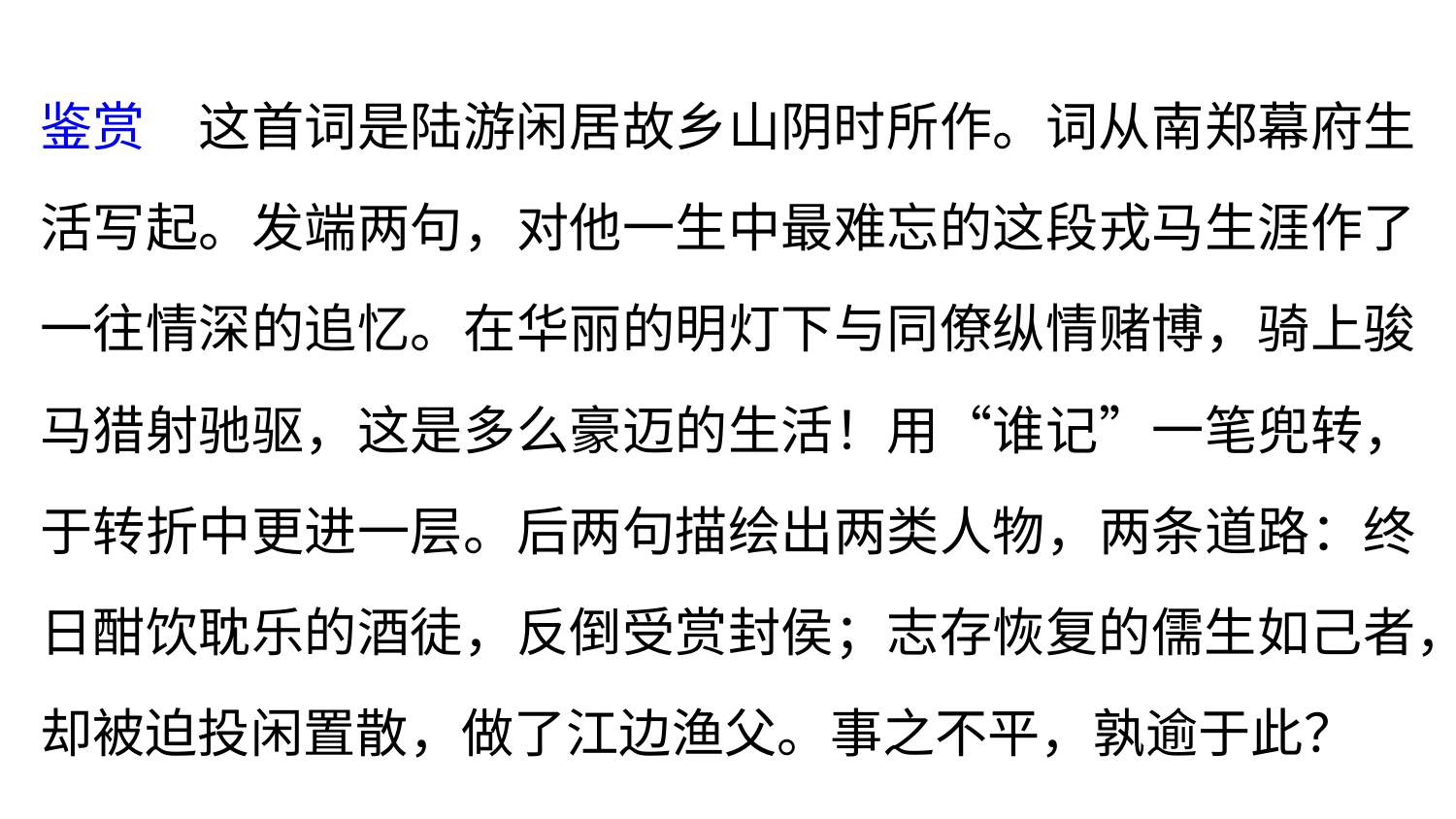

鉴赏　这首词是陆游闲居故乡山阴时所作。词从南郑幕府生活写起。发端两句，对他一生中最难忘的这段戎马生涯作了一往情深的追忆。在华丽的明灯下与同僚纵情赌博，骑上骏马猎射驰驱，这是多么豪迈的生活！用“谁记”一笔兜转，于转折中更进一层。后两句描绘出两类人物，两条道路：终日酣饮耽乐的酒徒，反倒受赏封侯；志存恢复的儒生如己者，却被迫投闲置散，做了江边渔父。事之不平，孰逾于此？